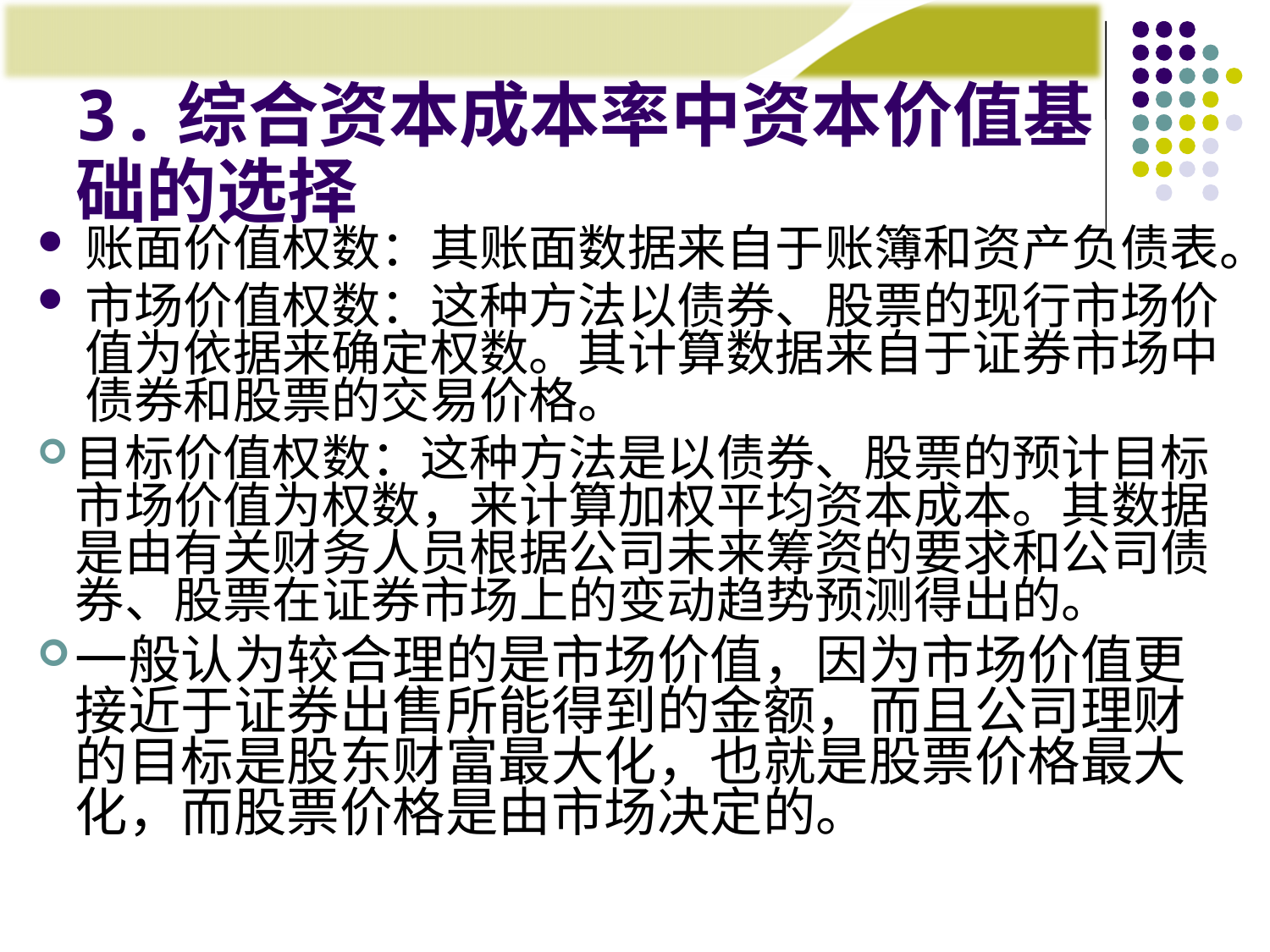

# 3.综合资本成本率中资本价值基础的选择
账面价值权数：其账面数据来自于账簿和资产负债表。
市场价值权数：这种方法以债券、股票的现行市场价值为依据来确定权数。其计算数据来自于证券市场中债券和股票的交易价格。
目标价值权数：这种方法是以债券、股票的预计目标市场价值为权数，来计算加权平均资本成本。其数据是由有关财务人员根据公司未来筹资的要求和公司债券、股票在证券市场上的变动趋势预测得出的。
一般认为较合理的是市场价值，因为市场价值更接近于证券出售所能得到的金额，而且公司理财的目标是股东财富最大化，也就是股票价格最大化，而股票价格是由市场决定的。